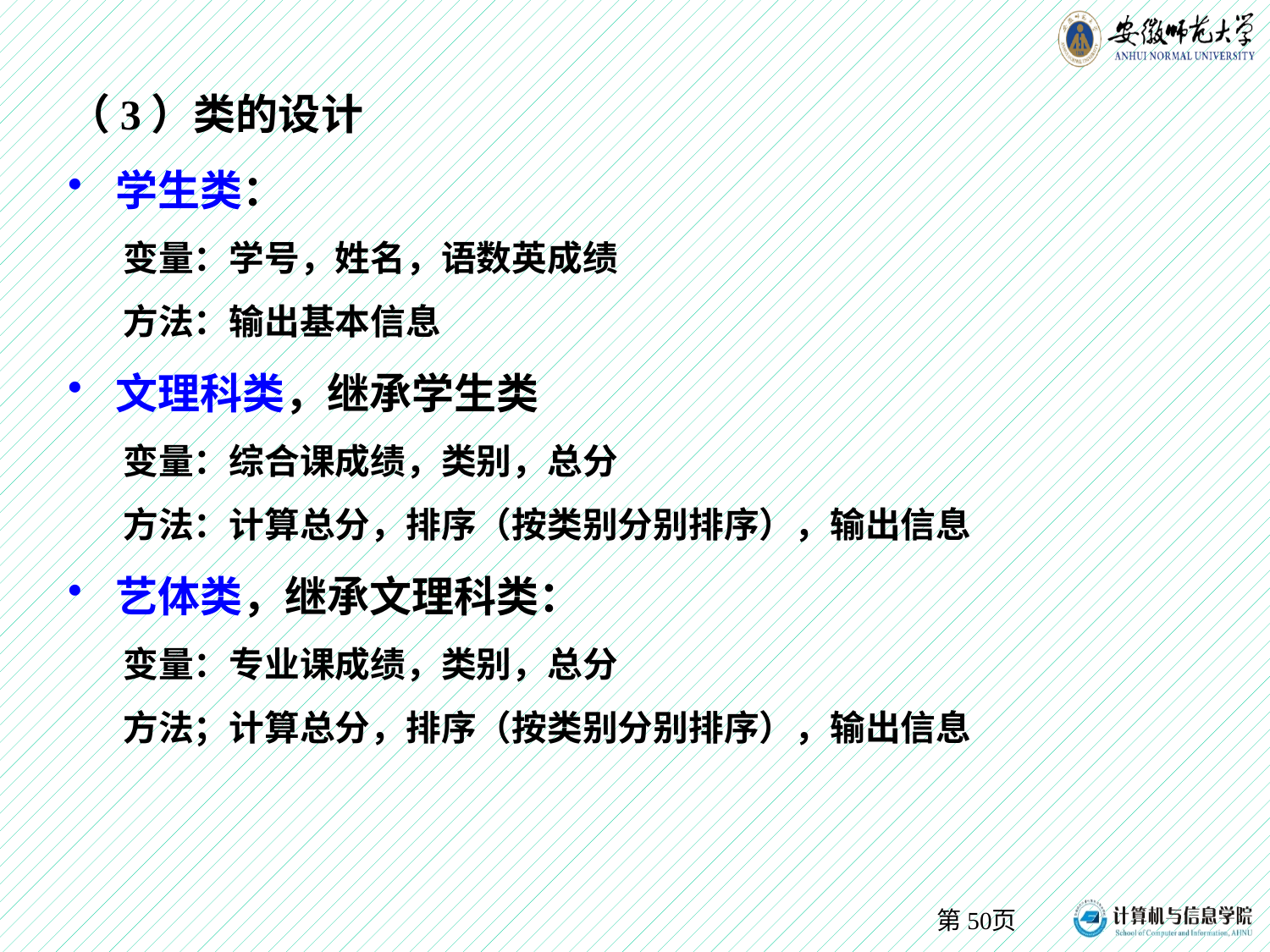

（3）类的设计
学生类：
变量：学号，姓名，语数英成绩
方法：输出基本信息
文理科类，继承学生类
变量：综合课成绩，类别，总分
方法：计算总分，排序（按类别分别排序），输出信息
艺体类，继承文理科类：
变量：专业课成绩，类别，总分
方法；计算总分，排序（按类别分别排序），输出信息
第50页